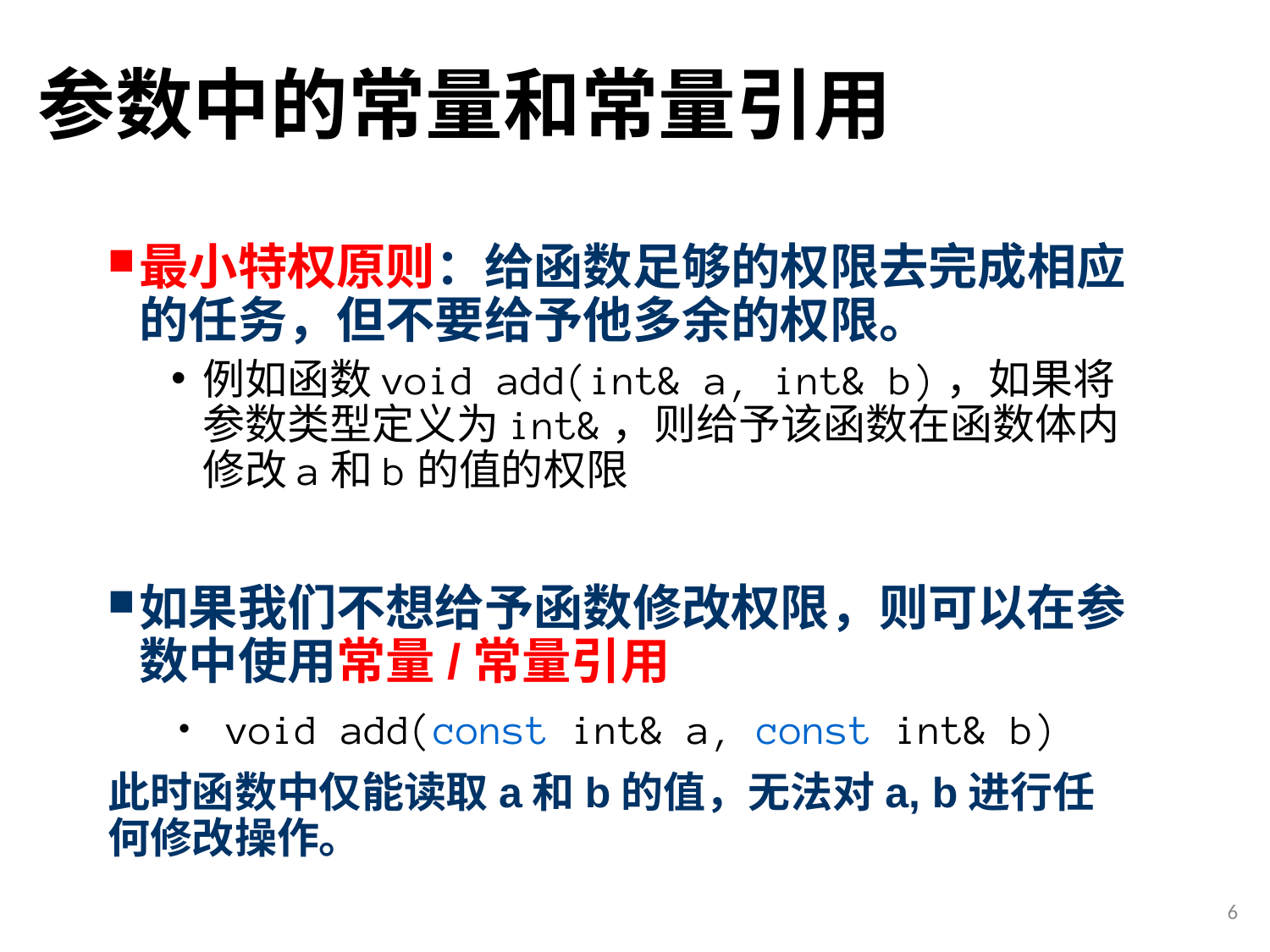

# 参数中的常量和常量引用
最小特权原则：给函数足够的权限去完成相应的任务，但不要给予他多余的权限。
例如函数void add(int& a, int& b)，如果将参数类型定义为int&，则给予该函数在函数体内修改a和b的值的权限

如果我们不想给予函数修改权限，则可以在参数中使用常量/常量引用
void add(const int& a, const int& b)
此时函数中仅能读取a和b的值，无法对a, b进行任何修改操作。
6